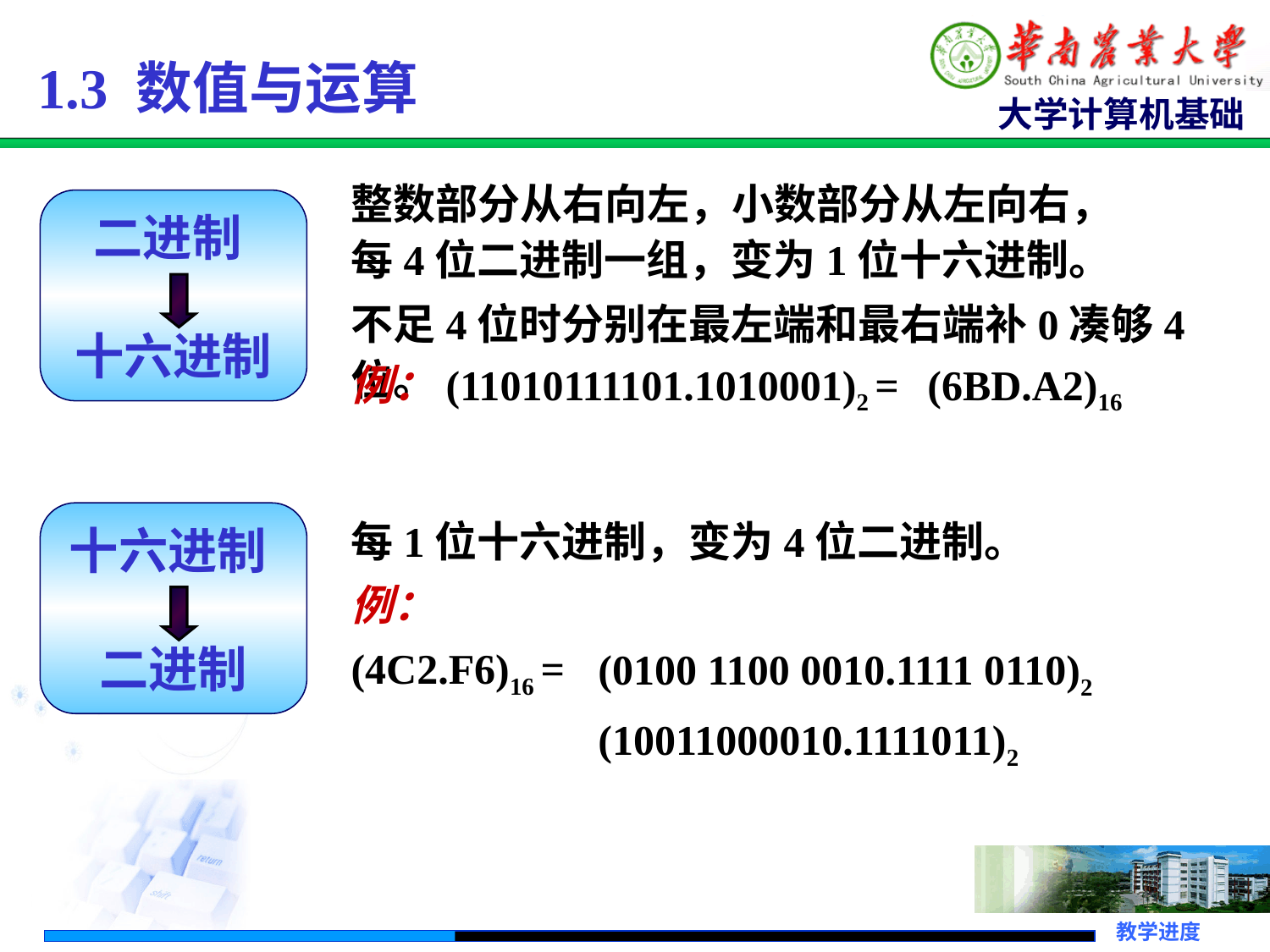

1.3 数值与运算
整数部分从右向左，小数部分从左向右，
每4位二进制一组，变为1位十六进制。
不足4位时分别在最左端和最右端补0凑够4位。
二进制
十六进制

例：(11010111101.1010001)2 =
(6BD.A2)16
十六进制
二进制
每1位十六进制，变为4位二进制。
例：
(4C2.F6)16 =

 (0100 1100 0010.1111 0110)2
 (10011000010.1111011)2